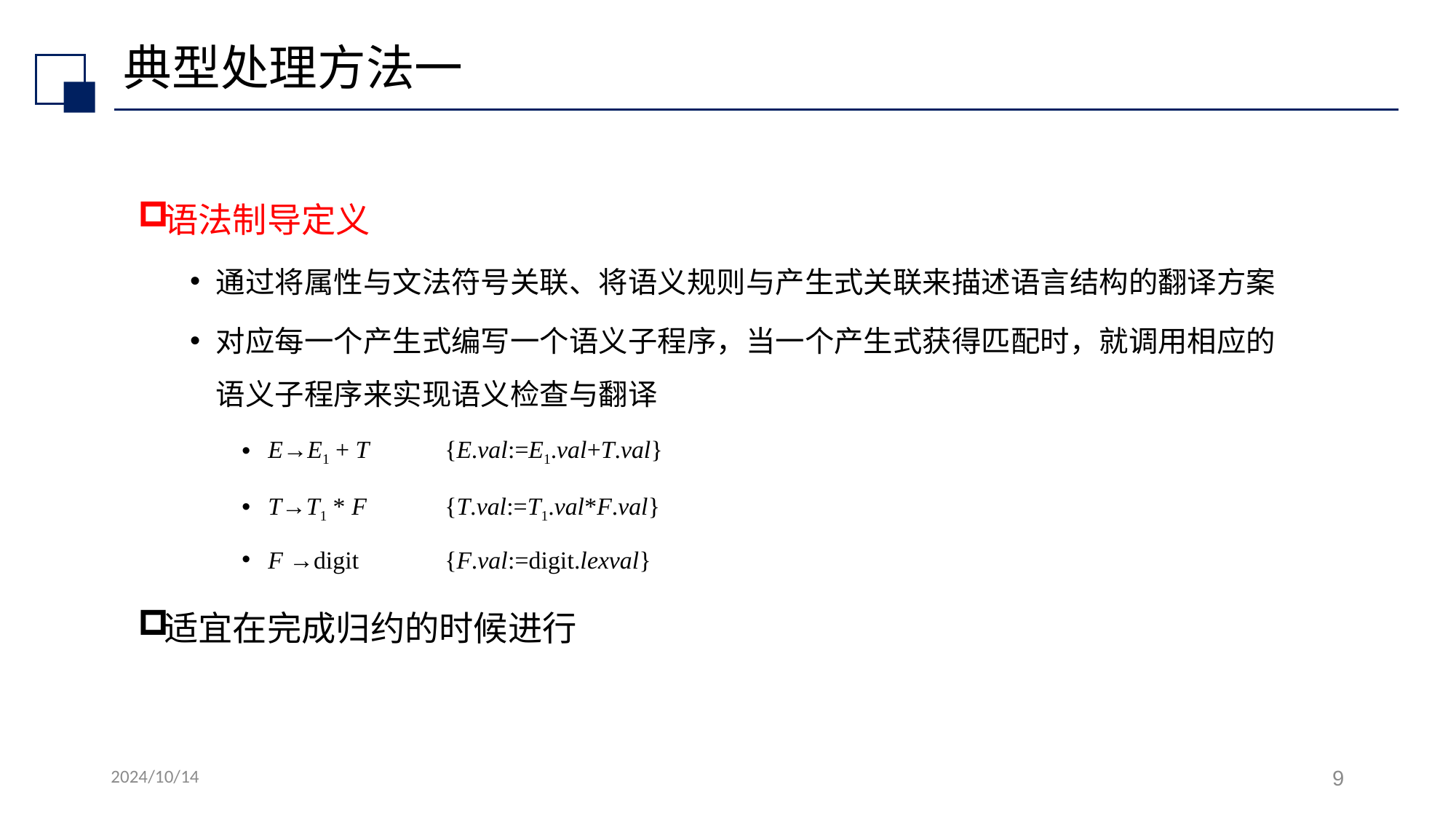

# 典型处理方法一
语法制导定义
通过将属性与文法符号关联、将语义规则与产生式关联来描述语言结构的翻译方案
对应每一个产生式编写一个语义子程序，当一个产生式获得匹配时，就调用相应的语义子程序来实现语义检查与翻译
E→E1 + T	{E.val:=E1.val+T.val}
T→T1 * F	{T.val:=T1.val*F.val}
F →digit	{F.val:=digit.lexval}
适宜在完成归约的时候进行
2024/10/14
9